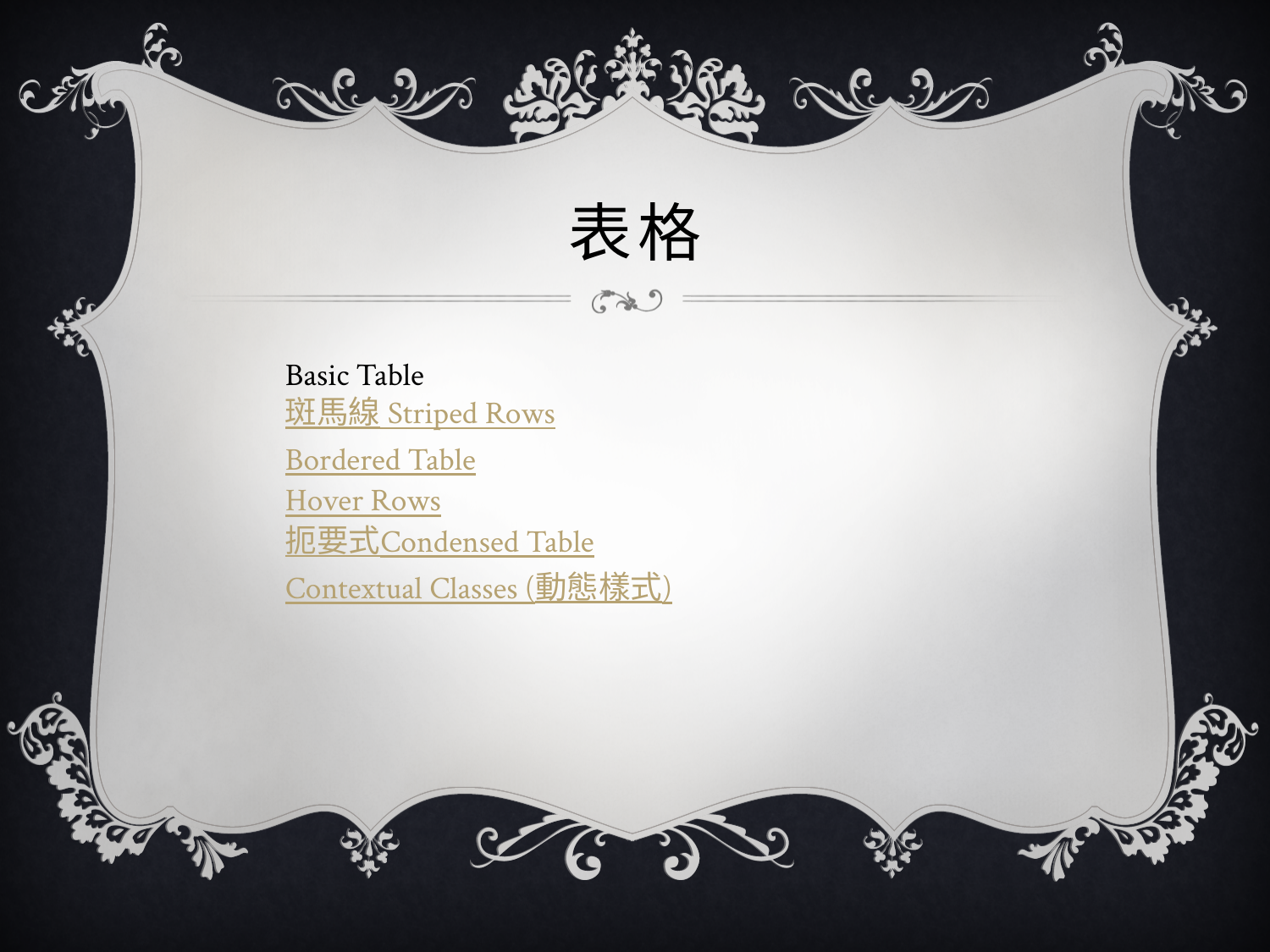

# 表格
Basic Table
斑馬線 Striped Rows
Bordered Table
Hover Rows
扼要式Condensed Table
Contextual Classes (動態樣式)